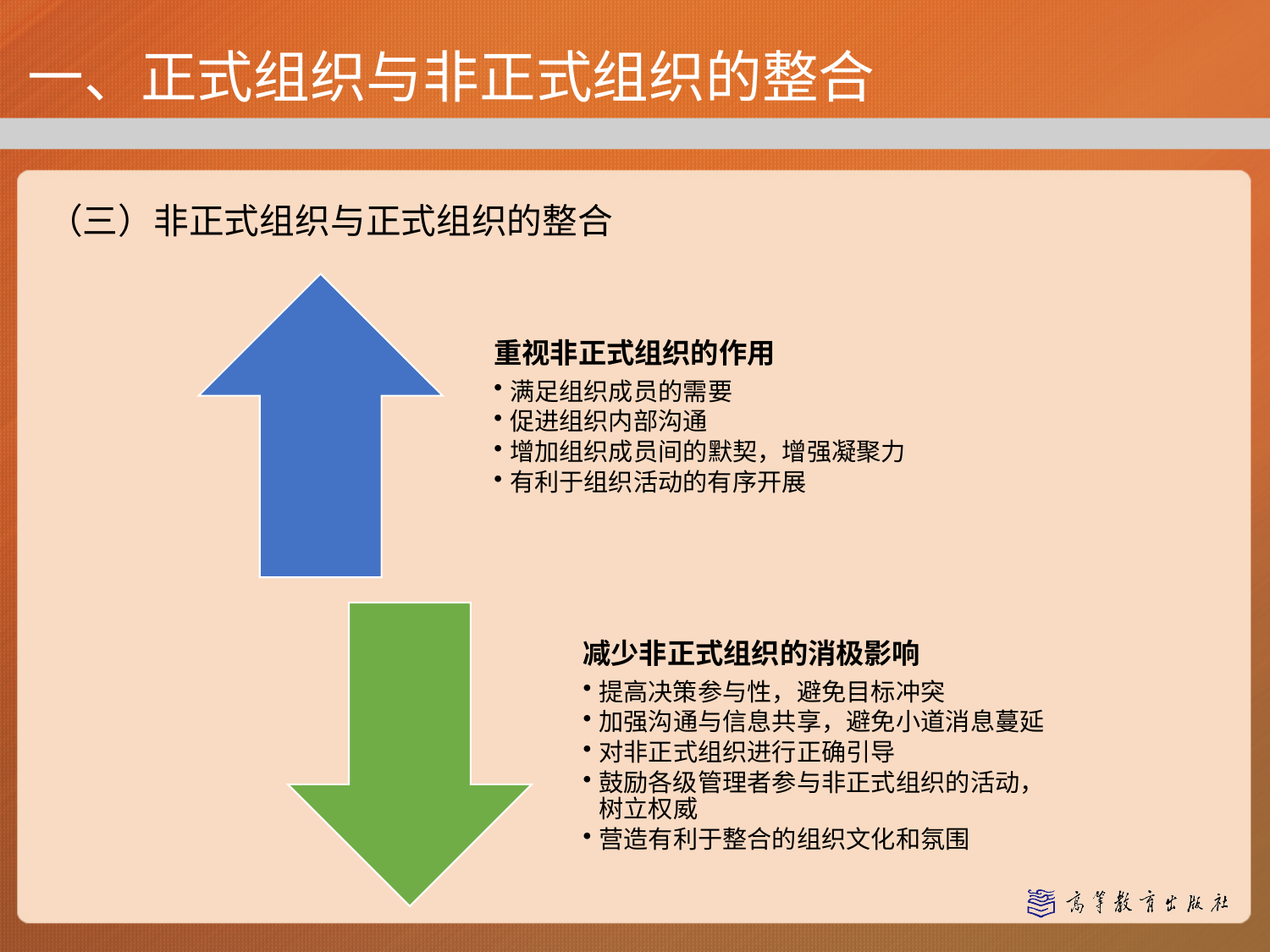

一、正式组织与非正式组织的整合
（三）非正式组织与正式组织的整合
重视非正式组织的作用
满足组织成员的需要
促进组织内部沟通
增加组织成员间的默契，增强凝聚力
有利于组织活动的有序开展
减少非正式组织的消极影响
提高决策参与性，避免目标冲突
加强沟通与信息共享，避免小道消息蔓延
对非正式组织进行正确引导
鼓励各级管理者参与非正式组织的活动，树立权威
营造有利于整合的组织文化和氛围